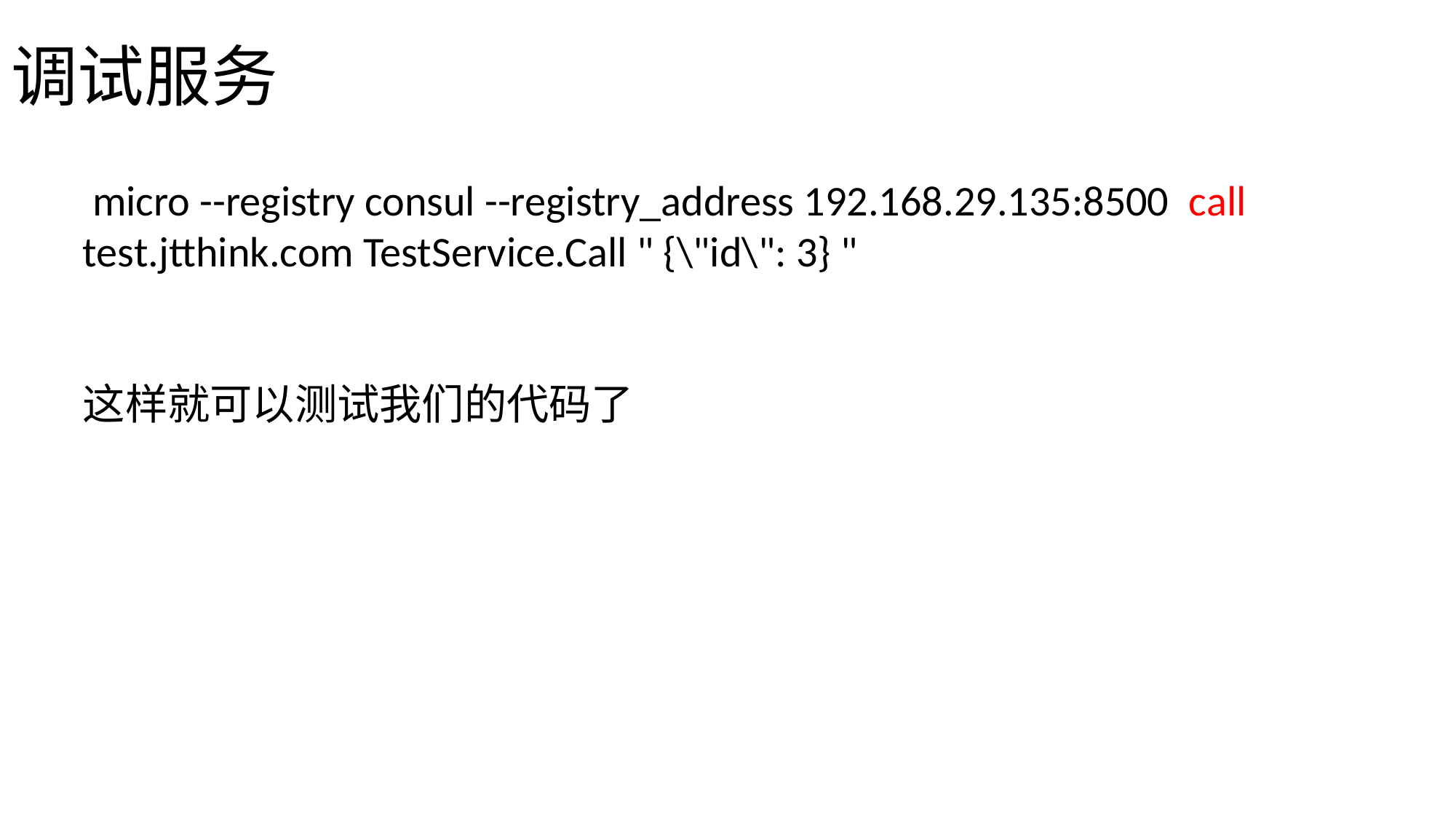

# 调试服务
 micro --registry consul --registry_address 192.168.29.135:8500  call   test.jtthink.com TestService.Call " {\"id\": 3} "

这样就可以测试我们的代码了